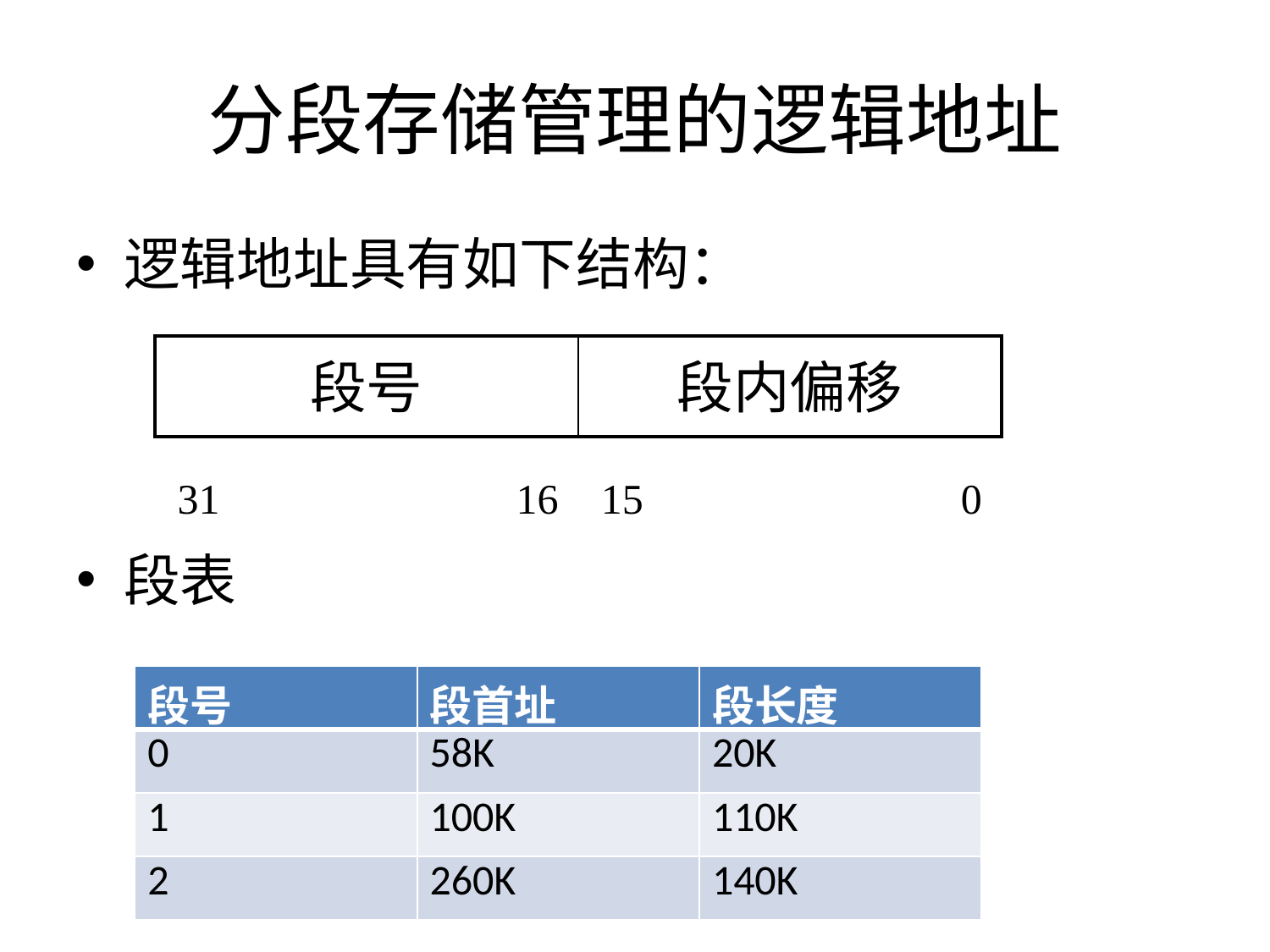

# 分段存储管理的逻辑地址
逻辑地址具有如下结构：

段表

| 段号 | 段内偏移 |
| --- | --- |
31                            16    15                              0
| 段号 | 段首址 | 段长度 |
| --- | --- | --- |
| 0 | 58K | 20K |
| 1 | 100K | 110K |
| 2 | 260K | 140K |